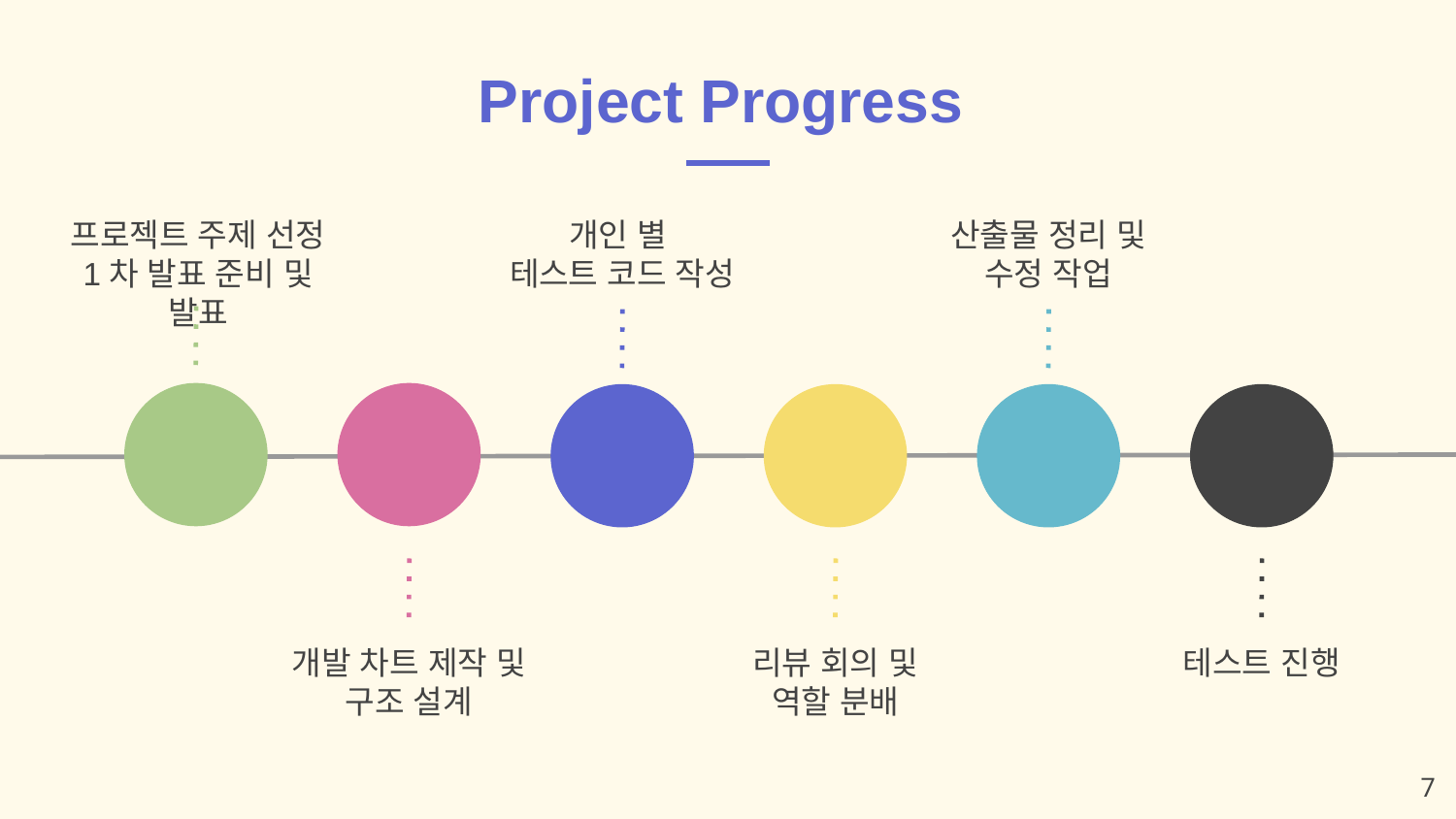

# Project Progress
산출물 정리 및
수정 작업
프로젝트 주제 선정
1차 발표 준비 및 발표
개인 별
테스트 코드 작성

개발 차트 제작 및
구조 설계
리뷰 회의 및
역할 분배
테스트 진행
7